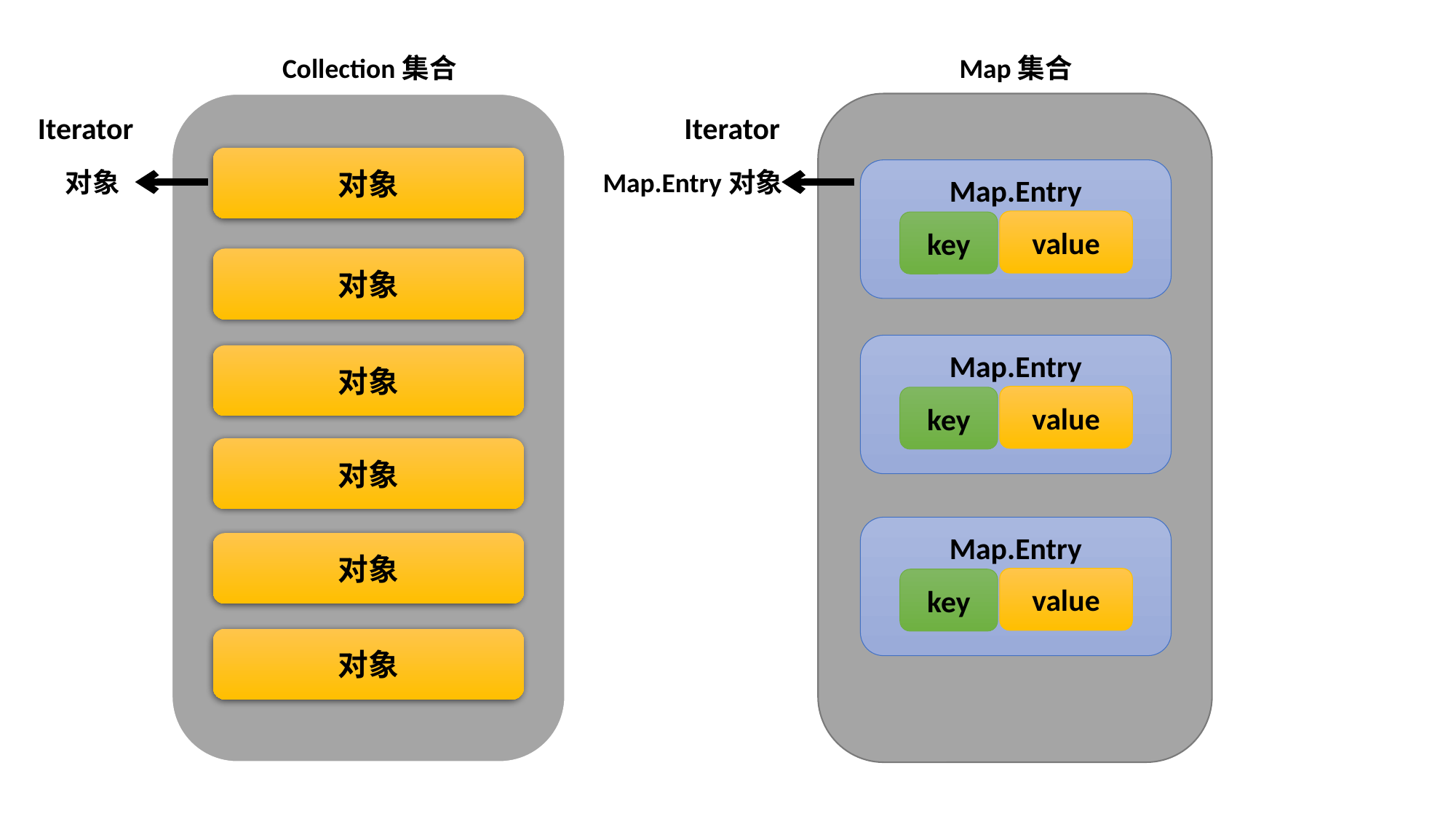

Collection集合
Map集合

Iterator
Iterator
对象
对象
Map.Entry对象
Map.Entry
value
key
对象
Map.Entry
对象
value
key
对象
Map.Entry
对象
value
key
对象